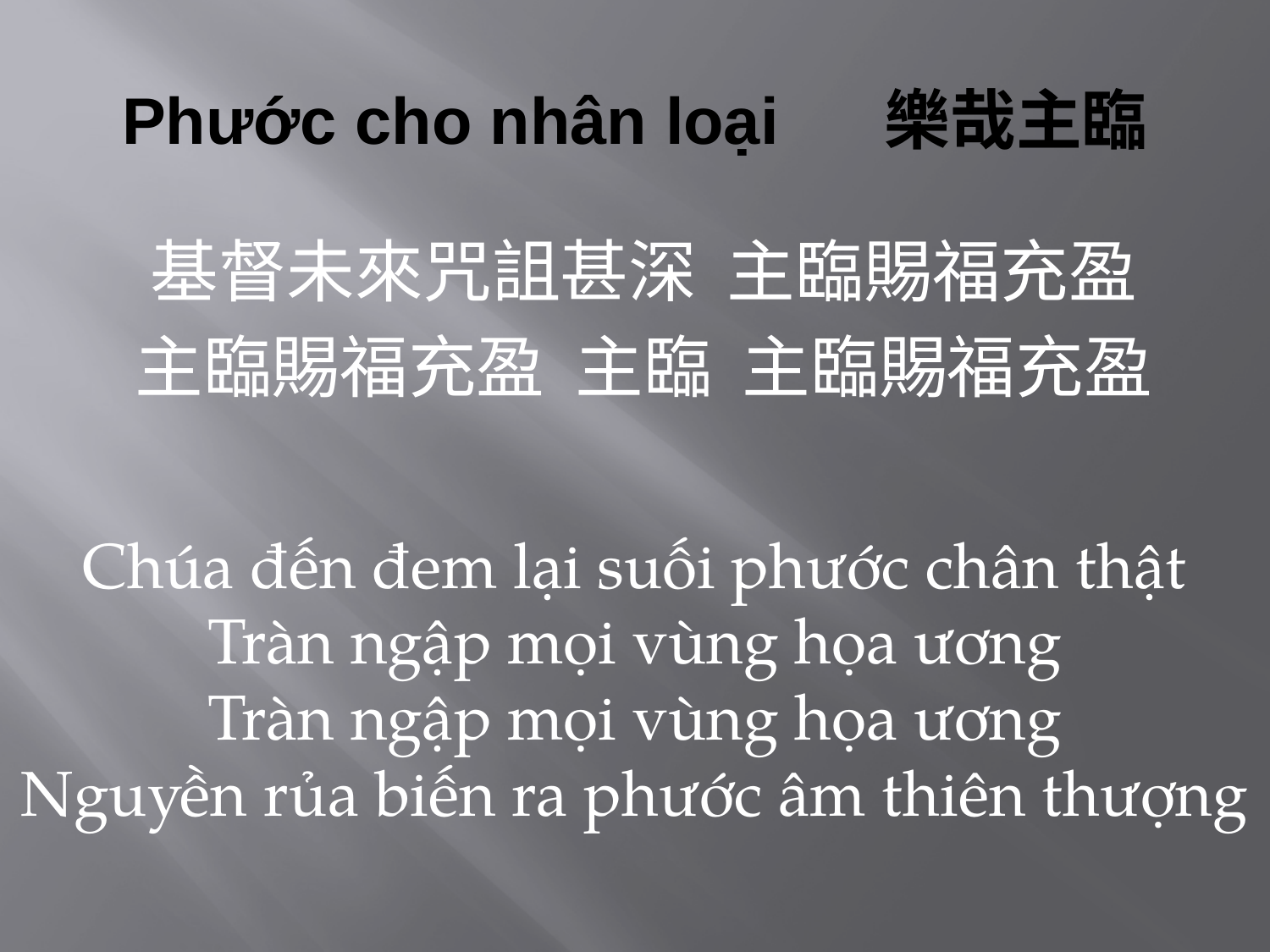

# Phước cho nhân loại     樂哉主臨
基督未來咒詛甚深  主臨賜福充盈
主臨賜福充盈  主臨  主臨賜福充盈
Chúa đến đem lại suối phước chân thật
Tràn ngập mọi vùng họa ương
Tràn ngập mọi vùng họa ương
Nguyền rủa biến ra phước âm thiên thượng